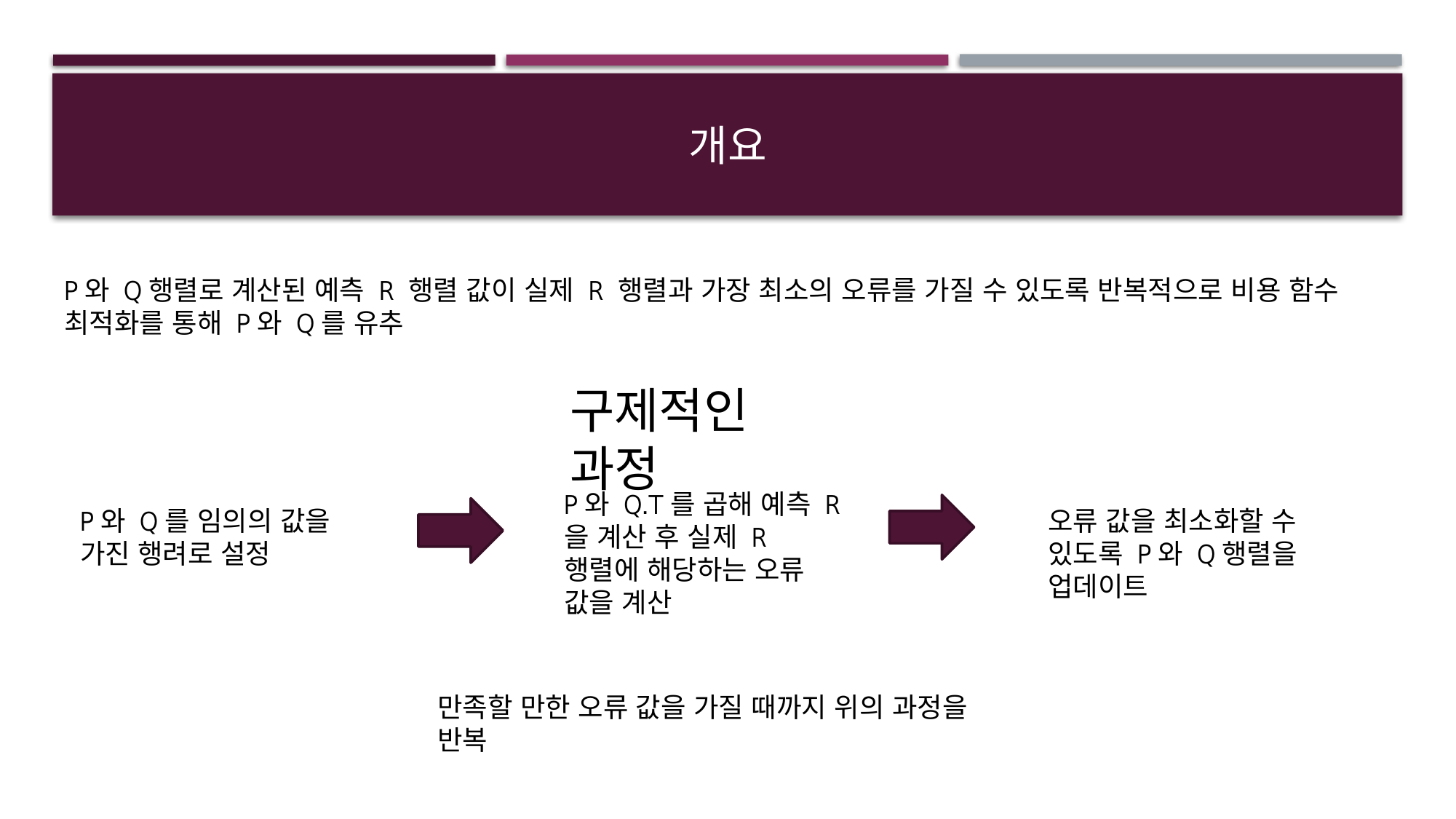

# 개요
P와 Q행렬로 계산된 예측 R 행렬 값이 실제 R 행렬과 가장 최소의 오류를 가질 수 있도록 반복적으로 비용 함수 최적화를 통해 P와 Q를 유추
구제적인 과정
P와 Q.T를 곱해 예측 R을 계산 후 실제 R 행렬에 해당하는 오류 값을 계산

P와 Q를 임의의 값을 가진 행려로 설정

오류 값을 최소화할 수 있도록 P와 Q행렬을 업데이트

만족할 만한 오류 값을 가질 때까지 위의 과정을 반복